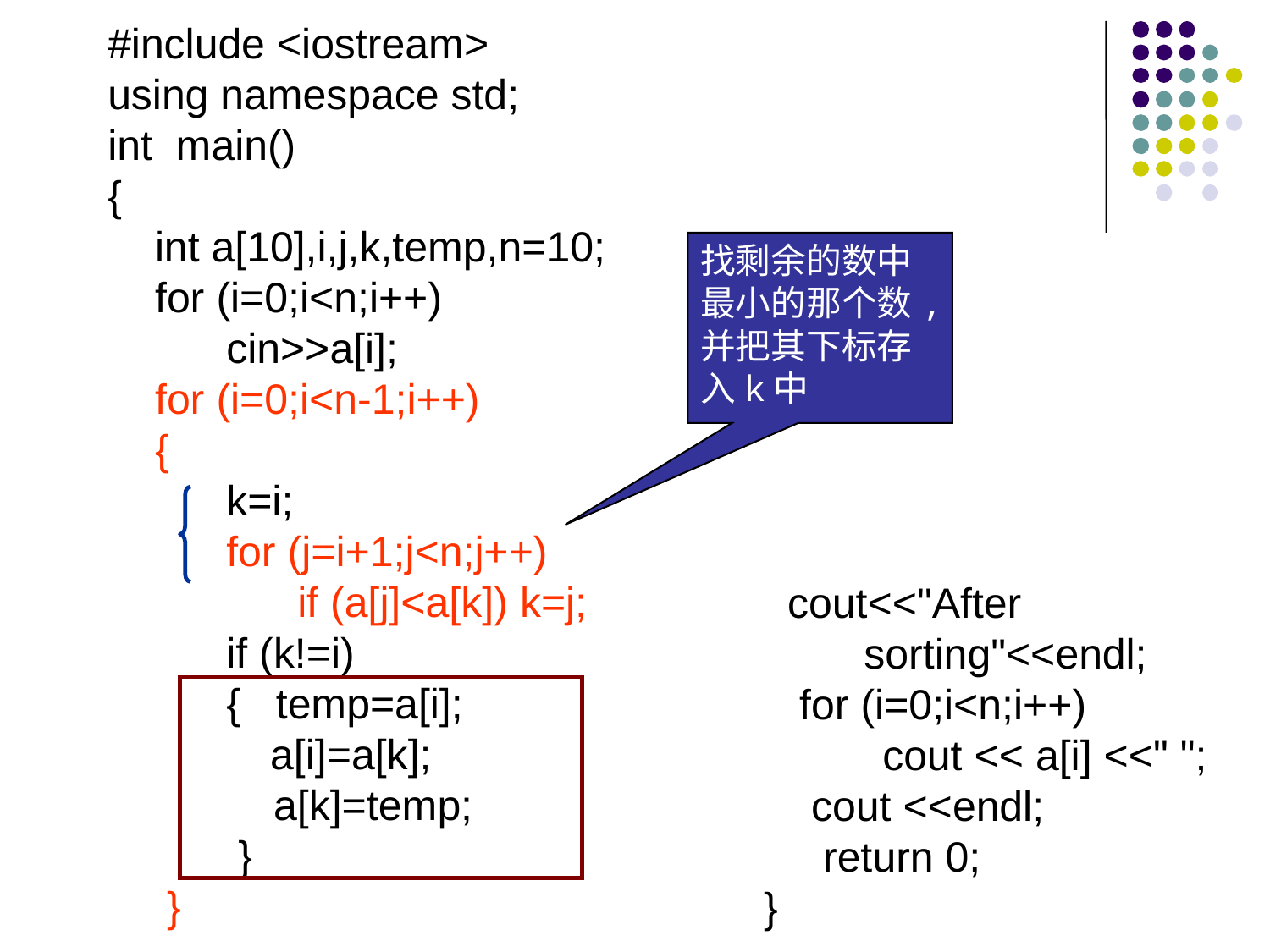

#include <iostream>
using namespace std;
int  main()
{
    int a[10],i,j,k,temp,n=10;
    for (i=0;i<n;i++)
          cin>>a[i];
    for (i=0;i<n-1;i++)
    {
          k=i;
          for (j=i+1;j<n;j++)
                if (a[j]<a[k]) k=j;
          if (k!=i)
          {   temp=a[i];
 	   a[i]=a[k];
              a[k]=temp;
           }
     }
找剩余的数中最小的那个数,并把其下标存入k中

  cout<<"After        sorting"<<endl;
   for (i=0;i<n;i++)
          cout << a[i] <<" ";
    cout <<endl;
     return 0;
}